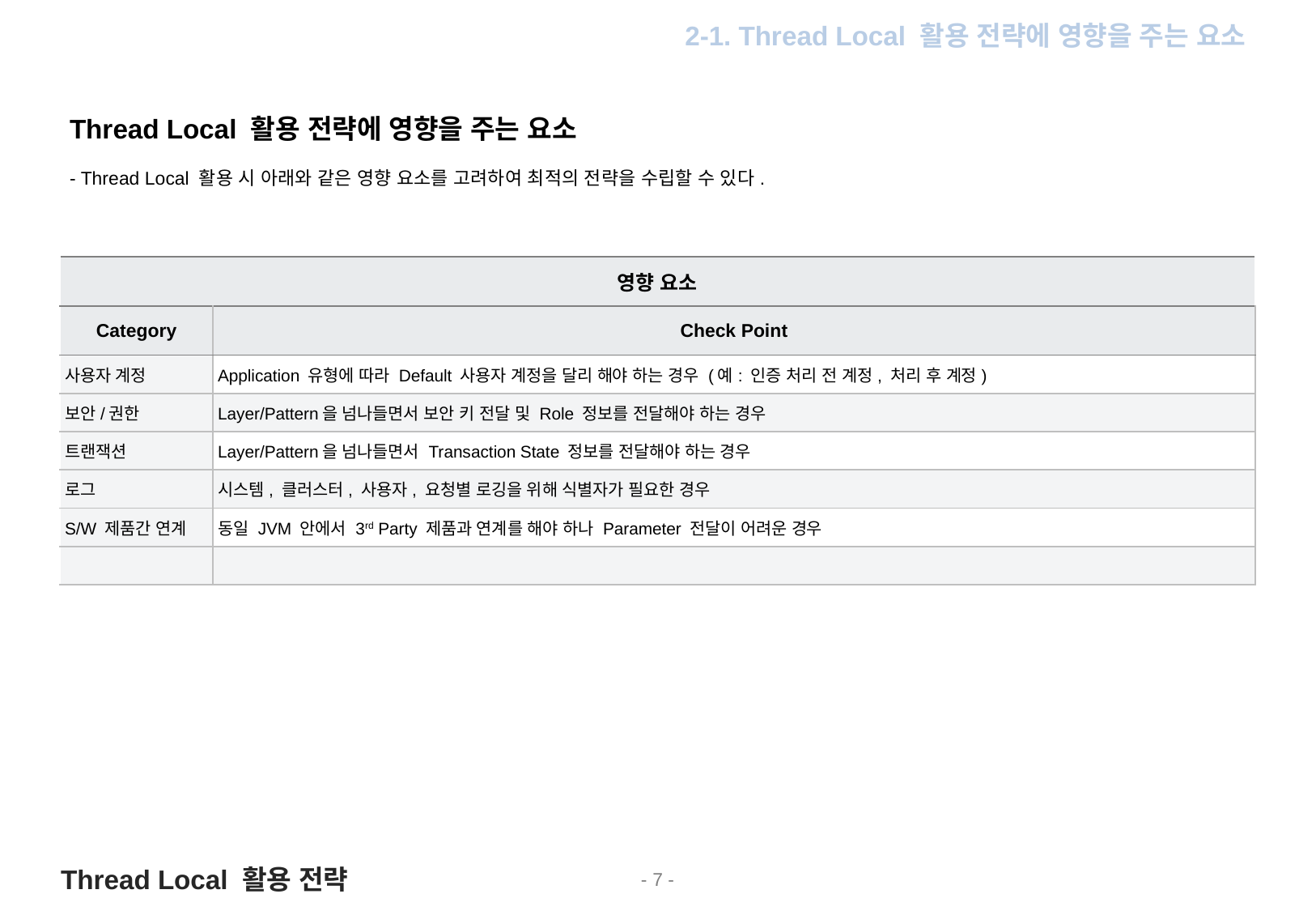

2. Check Point
2-1. Thread Local 활용 전략에 영향을 주는 요소
Thread Local 활용 전략에 영향을 주는 요소

- Thread Local 활용 시 아래와 같은 영향 요소를 고려하여 최적의 전략을 수립할 수 있다.
| 영향 요소 |  |
| --- | --- |
| Category | Check Point |
| 사용자 계정 | Application 유형에 따라 Default 사용자 계정을 달리 해야 하는 경우 (예: 인증 처리 전 계정, 처리 후 계정) |
| 보안/권한 | Layer/Pattern을 넘나들면서 보안 키 전달 및 Role 정보를 전달해야 하는 경우 |
| 트랜잭션 | Layer/Pattern을 넘나들면서 Transaction State 정보를 전달해야 하는 경우 |
| 로그 | 시스템, 클러스터, 사용자, 요청별 로깅을 위해 식별자가 필요한 경우 |
| S/W 제품간 연계 | 동일 JVM 안에서 3rd Party 제품과 연계를 해야 하나 Parameter 전달이 어려운 경우 |
|  |  |